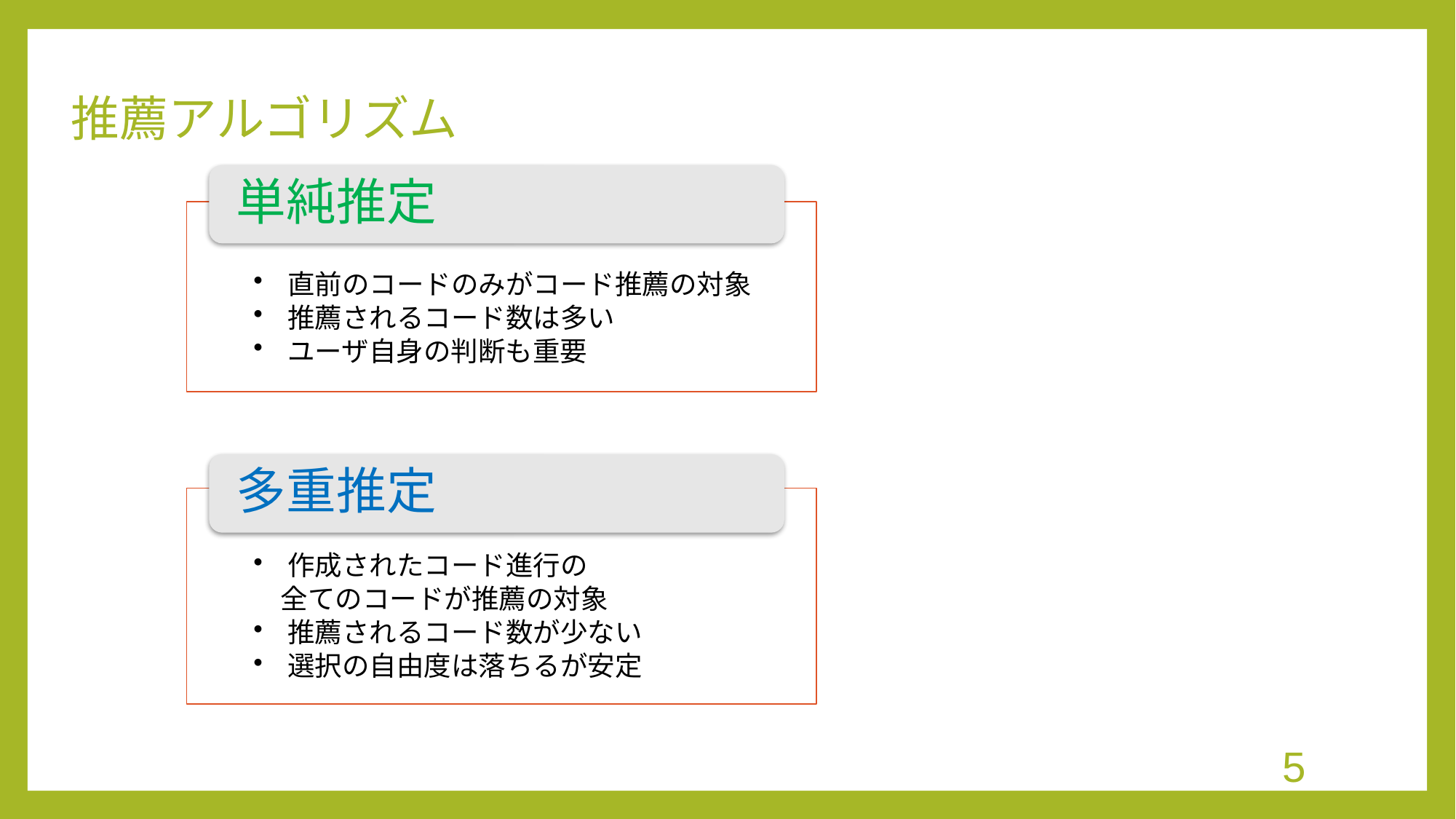

# 推薦アルゴリズム

単純推定
直前のコードのみがコード推薦の対象
推薦されるコード数は多い
ユーザ自身の判断も重要

多重推定
作成されたコード進行の
　全てのコードが推薦の対象
推薦されるコード数が少ない
選択の自由度は落ちるが安定

5